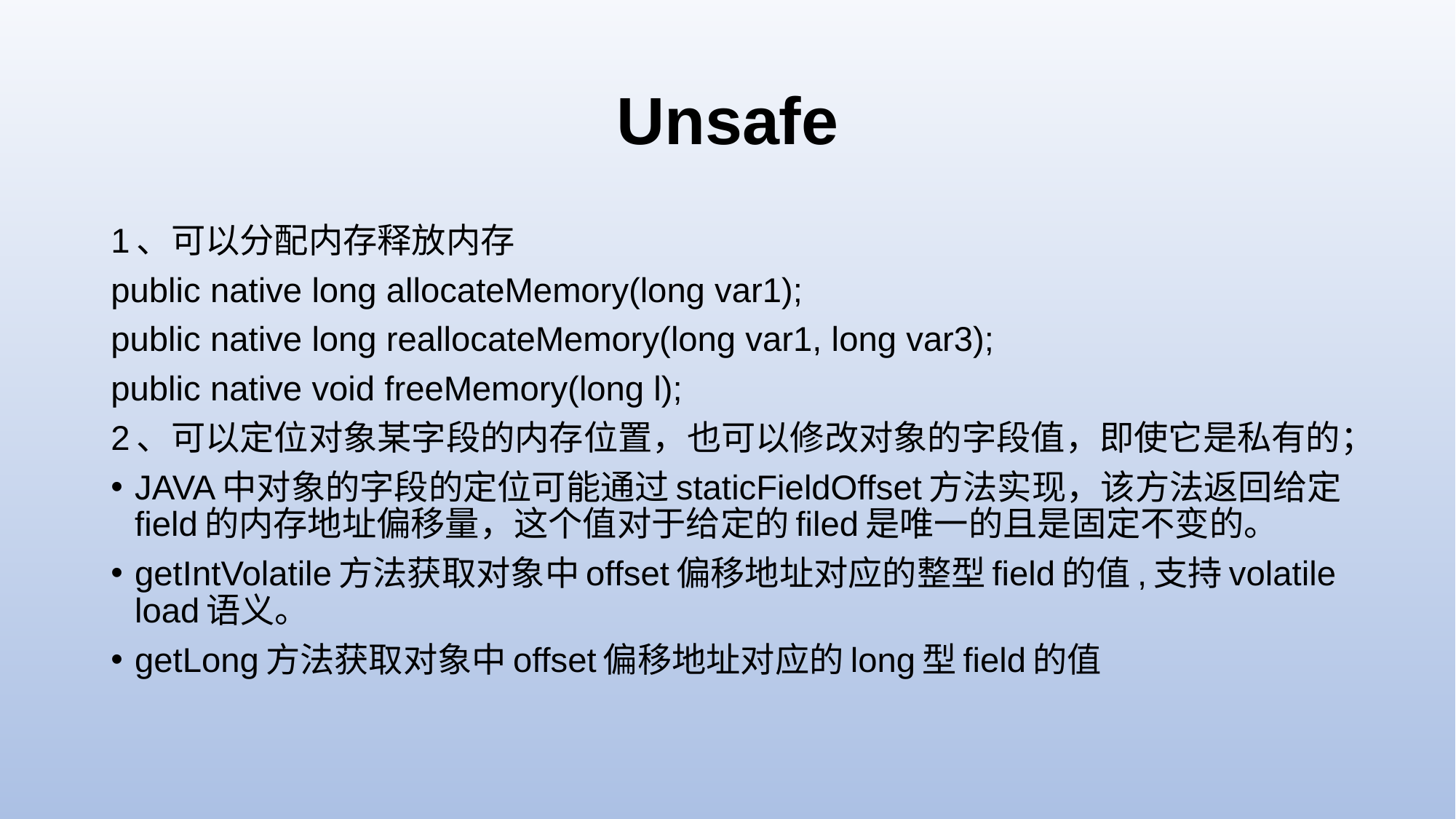

# Unsafe
1、可以分配内存释放内存
public native long allocateMemory(long var1);
public native long reallocateMemory(long var1, long var3);
public native void freeMemory(long l);
2、可以定位对象某字段的内存位置，也可以修改对象的字段值，即使它是私有的；
JAVA中对象的字段的定位可能通过staticFieldOffset方法实现，该方法返回给定field的内存地址偏移量，这个值对于给定的filed是唯一的且是固定不变的。
getIntVolatile方法获取对象中offset偏移地址对应的整型field的值,支持volatile load语义。
getLong方法获取对象中offset偏移地址对应的long型field的值